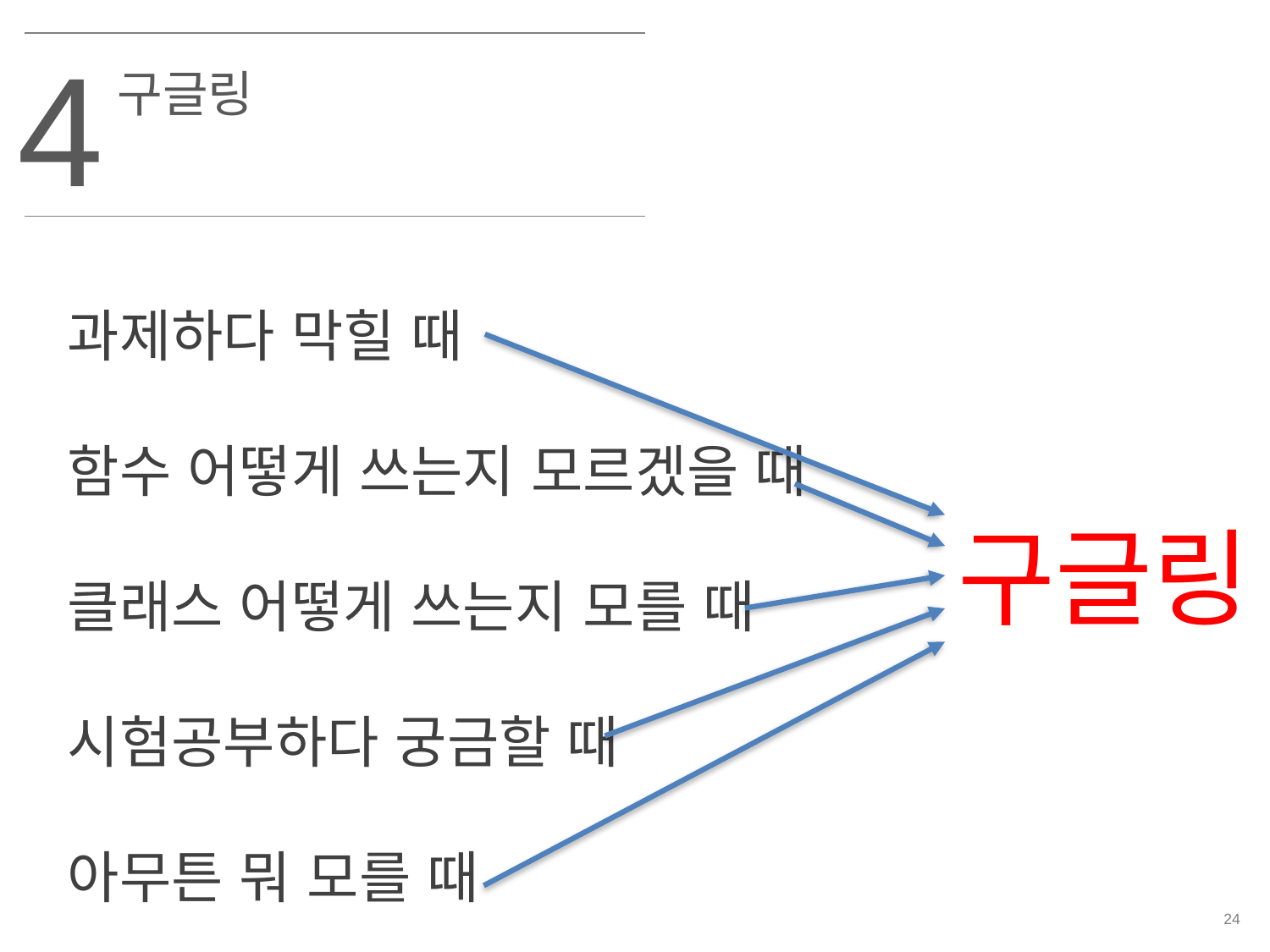

4
구글링
과제하다 막힐 때

함수 어떻게 쓰는지 모르겠을 때

클래스 어떻게 쓰는지 모를 때

시험공부하다 궁금할 때

아무튼 뭐 모를 때
구글링